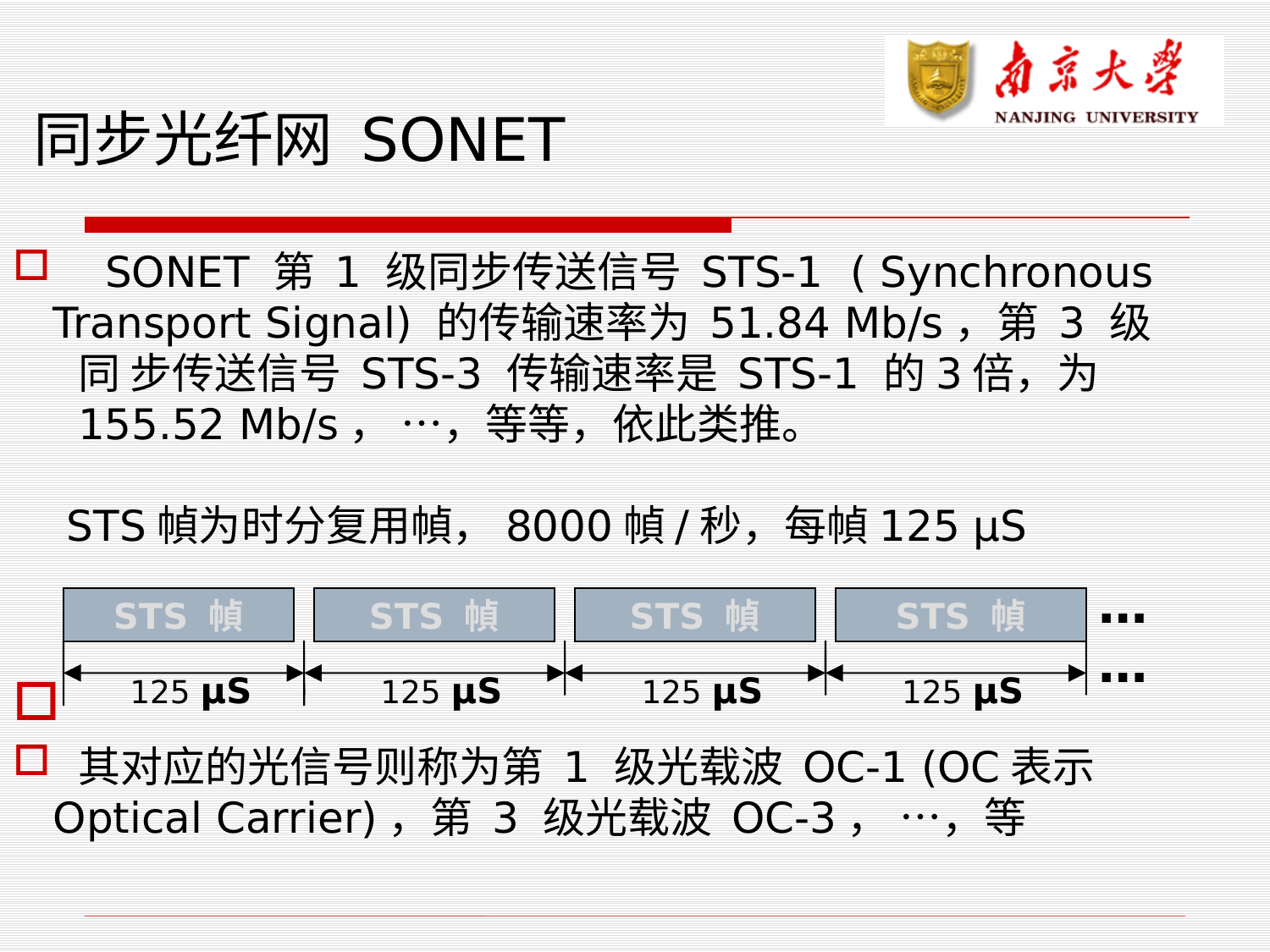

# 同步光纤网 SONET
  SONET 第 1 级同步传送信号 STS-1  ( Synchronous
   Transport Signal) 的传输速率为 51.84 Mb/s，第 3 级同 步传送信号 STS-3 传输速率是 STS-1 的3倍，为155.52 Mb/s， …，等等，依此类推。

    STS幀为时分复用幀，8000幀/秒，每幀125 μS

其对应的光信号则称为第 1 级光载波 OC-1 (OC表示
   Optical Carrier)，第 3 级光载波 OC-3， …，等
… …
STS 幀
STS 幀
STS 幀
STS 幀

125 μS

125 μS

125 μS

125 μS